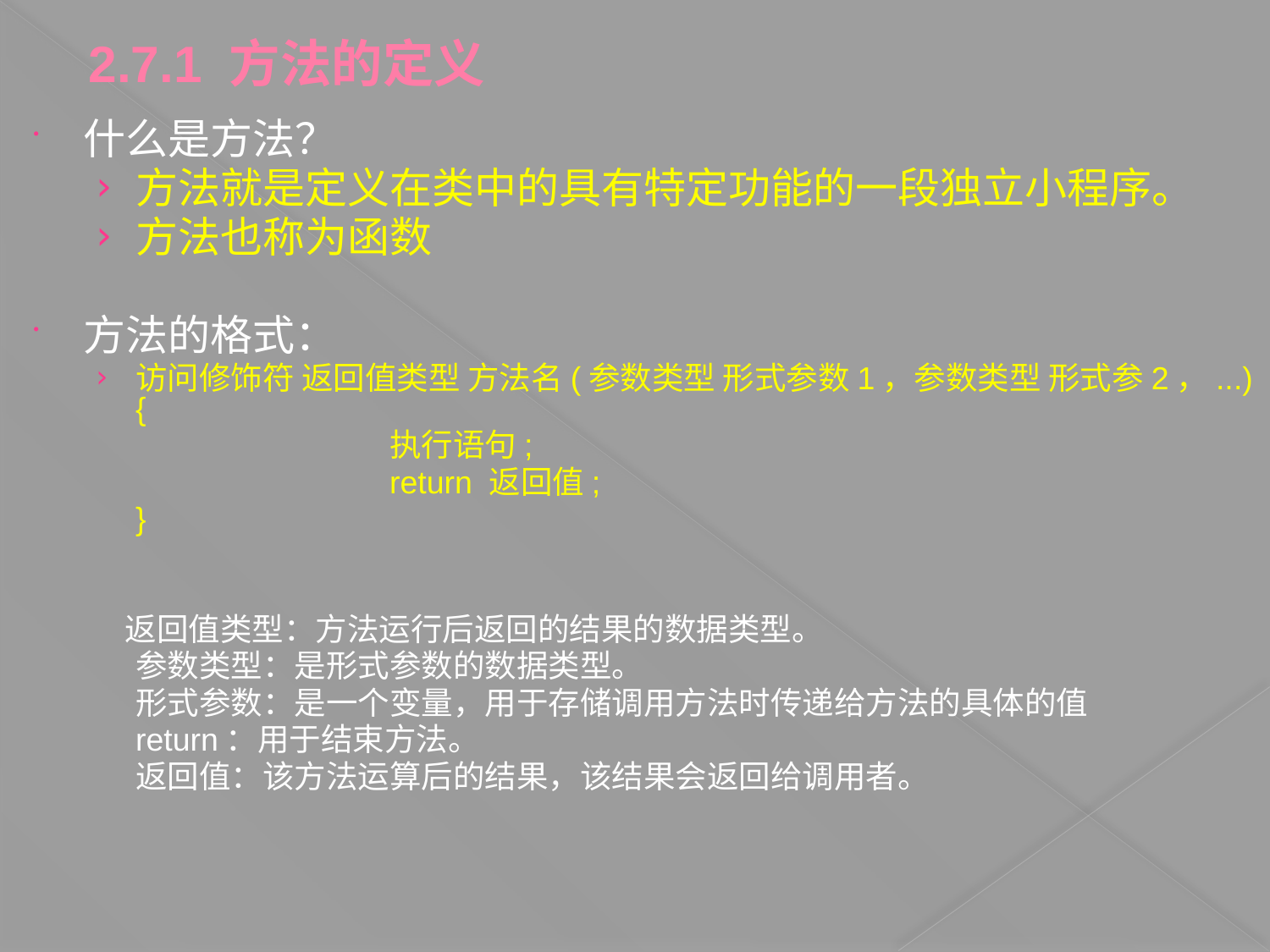

2.7.1 方法的定义
什么是方法？
方法就是定义在类中的具有特定功能的一段独立小程序。
方法也称为函数

方法的格式：
访问修饰符 返回值类型 方法名(参数类型 形式参数1，参数类型 形式参2，...){
			执行语句;
			return 返回值;
	}

   返回值类型：方法运行后返回的结果的数据类型。
	参数类型：是形式参数的数据类型。
	形式参数：是一个变量，用于存储调用方法时传递给方法的具体的值
	return：用于结束方法。
	返回值：该方法运算后的结果，该结果会返回给调用者。